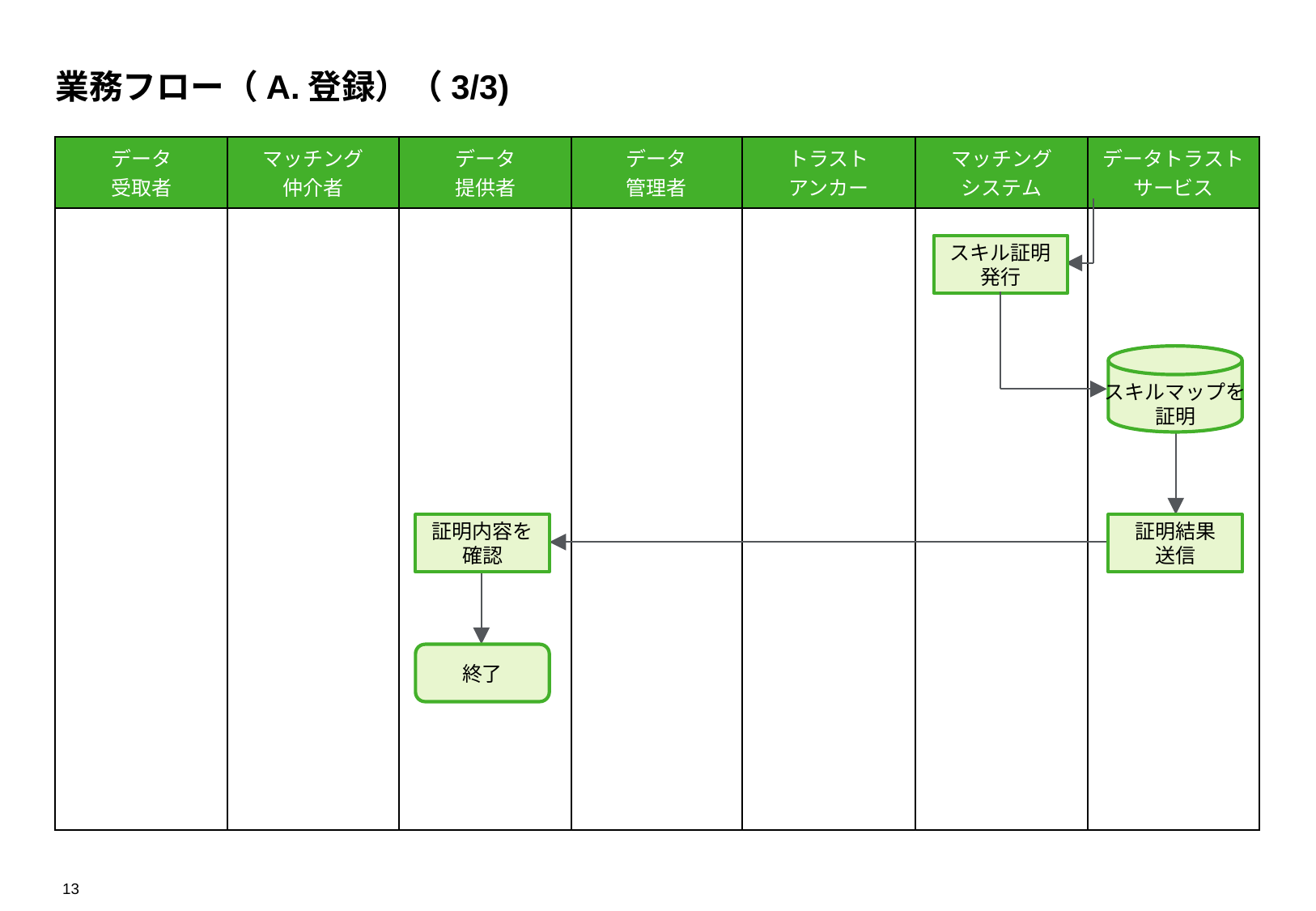

# 業務フロー（A.登録）（3/3)
| データ 受取者 | マッチング 仲介者 | データ 提供者 | データ 管理者 | トラスト アンカー | マッチング システム | データトラスト サービス |
| --- | --- | --- | --- | --- | --- | --- |
|  |  |  |  |  |  |  |
スキル証明
発行
スキルマップを
証明
証明内容を
確認
証明結果
送信
終了
13